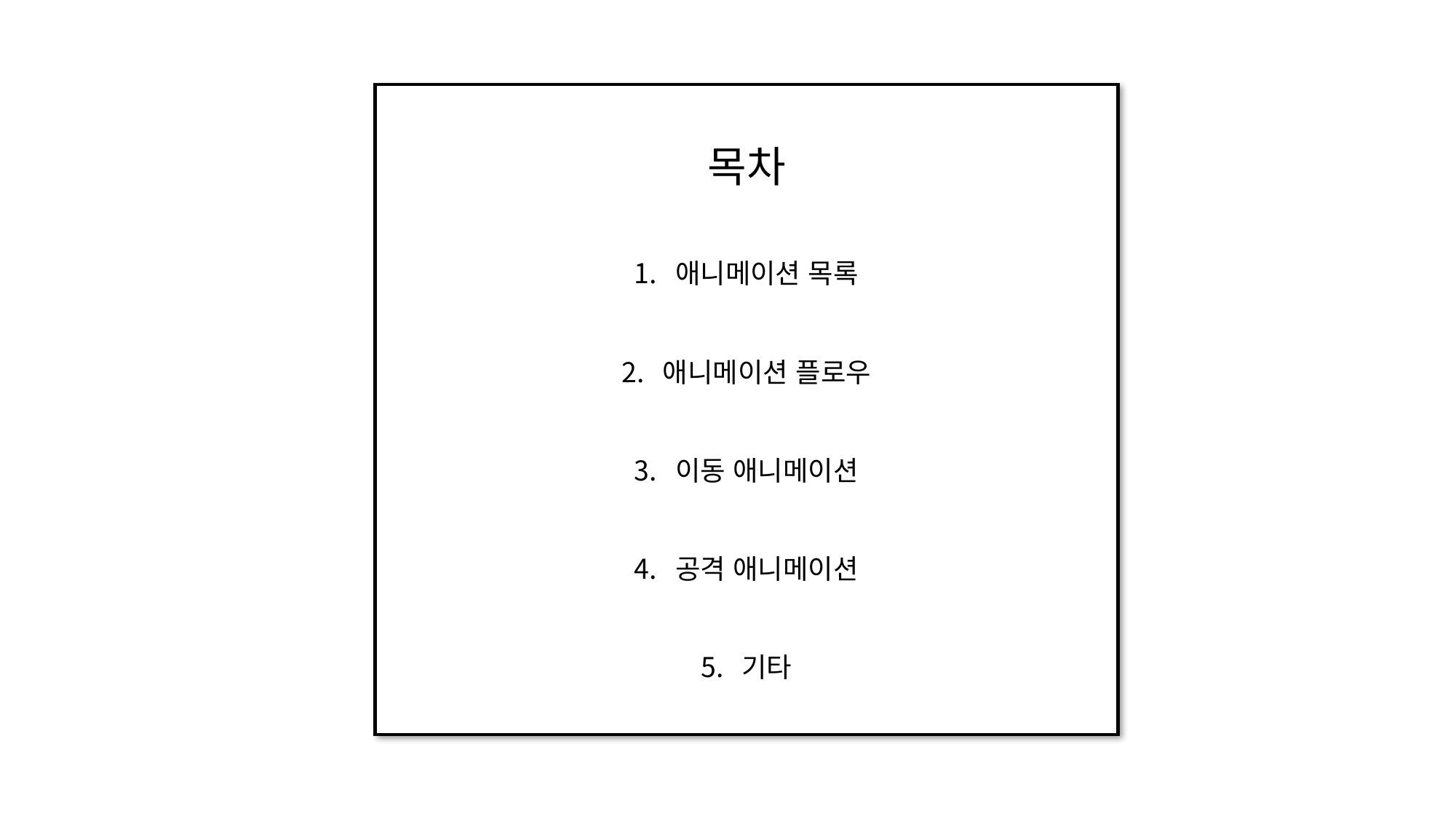

목차
애니메이션 목록
애니메이션 플로우
이동 애니메이션
공격 애니메이션
기타